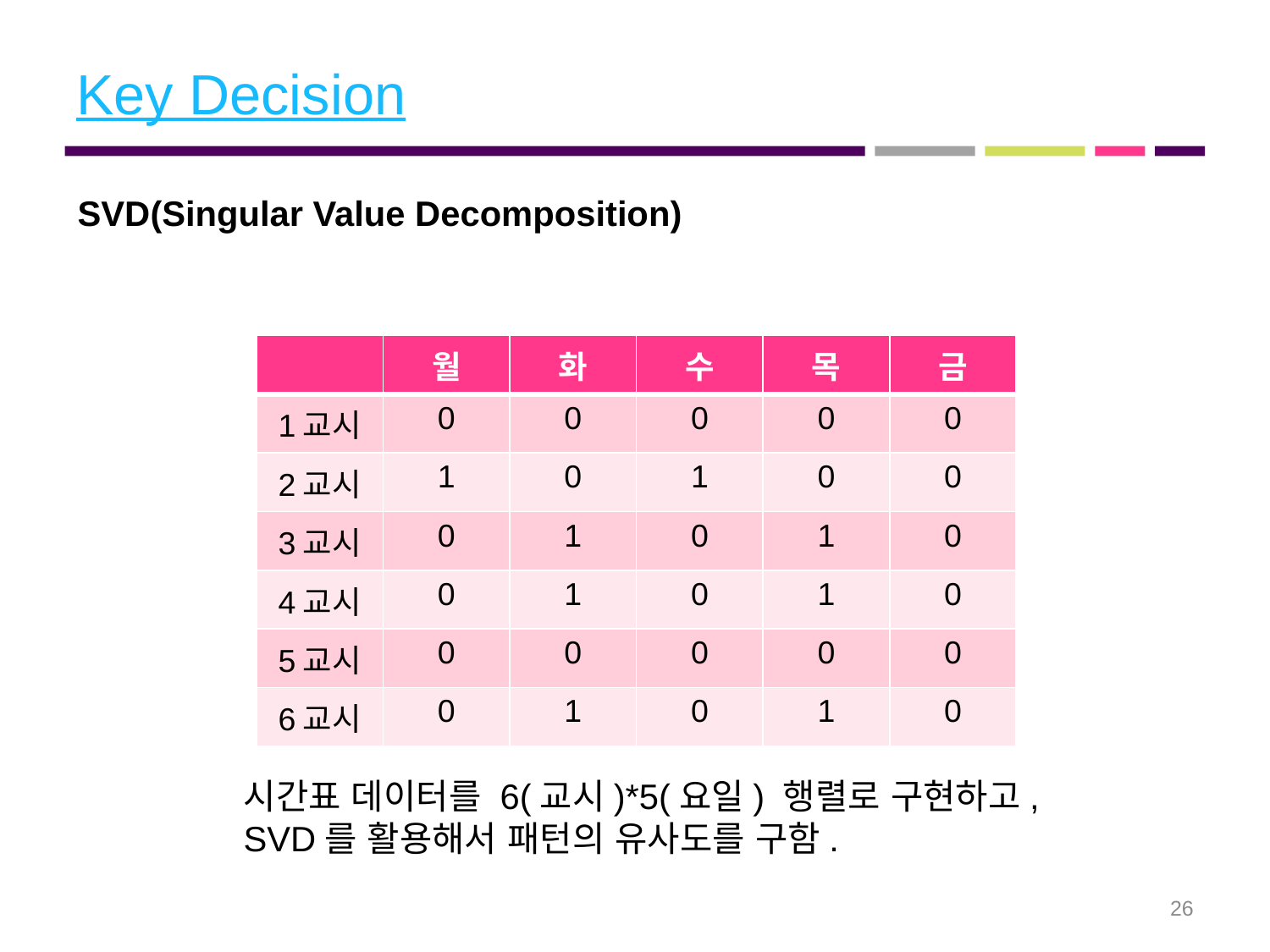

# Key Decision
SVD(Singular Value Decomposition)
|  | 월 | 화 | 수 | 목 | 금 |
| --- | --- | --- | --- | --- | --- |
| 1교시 | 0 | 0 | 0 | 0 | 0 |
| 2교시 | 1 | 0 | 1 | 0 | 0 |
| 3교시 | 0 | 1 | 0 | 1 | 0 |
| 4교시 | 0 | 1 | 0 | 1 | 0 |
| 5교시 | 0 | 0 | 0 | 0 | 0 |
| 6교시 | 0 | 1 | 0 | 1 | 0 |
시간표 데이터를 6(교시)*5(요일) 행렬로 구현하고,
SVD를 활용해서 패턴의 유사도를 구함.
26